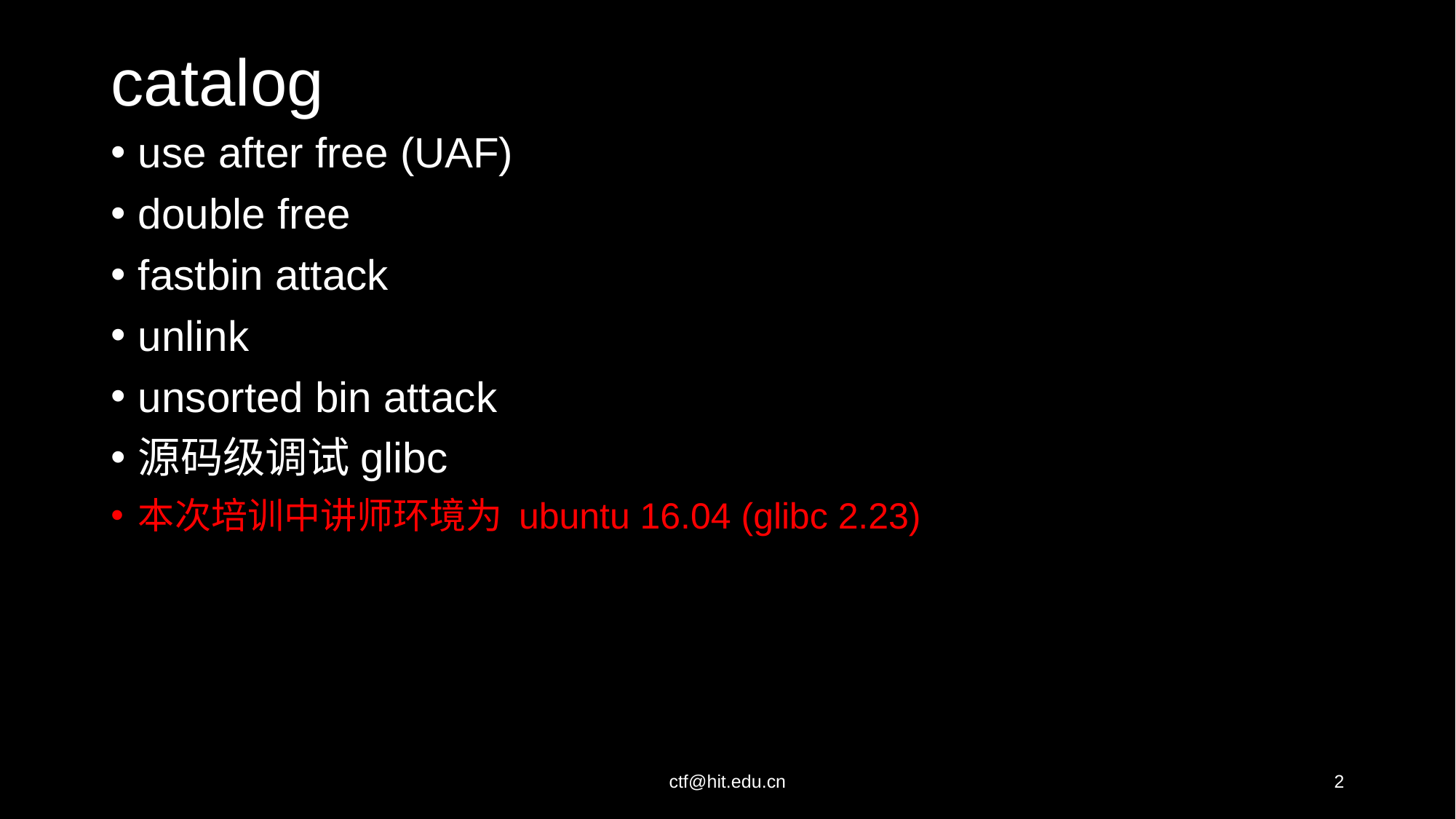

# catalog
use after free (UAF)
double free
fastbin attack
unlink
unsorted bin attack
源码级调试glibc
本次培训中讲师环境为 ubuntu 16.04 (glibc 2.23)
ctf@hit.edu.cn
2